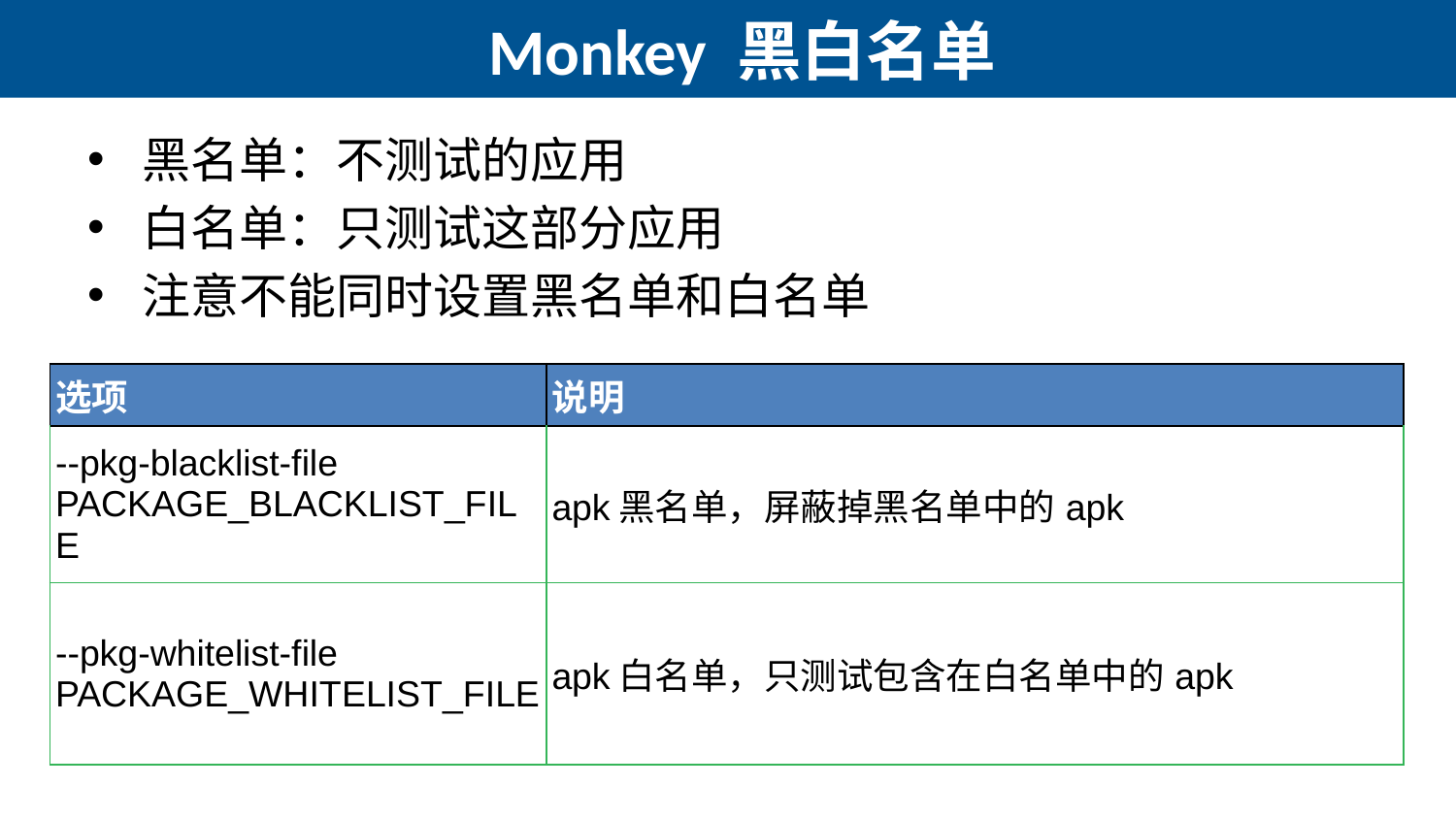

# Monkey 黑白名单
黑名单：不测试的应用
白名单：只测试这部分应用
注意不能同时设置黑名单和白名单

| 选项 | 说明 |
| --- | --- |
| --pkg-blacklist-file PACKAGE\_BLACKLIST\_FILE | apk黑名单，屏蔽掉黑名单中的apk |
| --pkg-whitelist-file PACKAGE\_WHITELIST\_FILE | apk白名单，只测试包含在白名单中的apk |